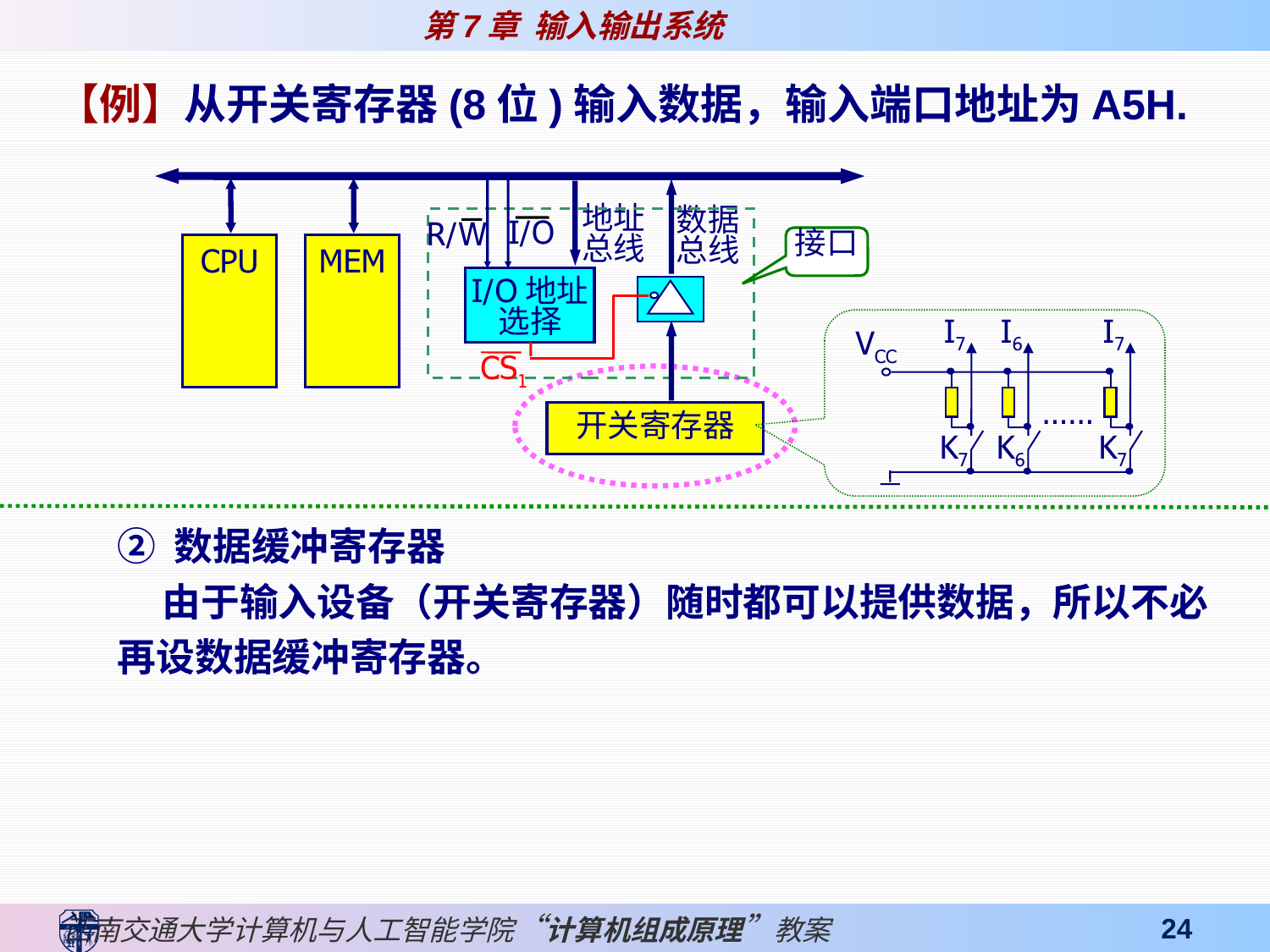

【例】从开关寄存器(8位)输入数据，输入端口地址为A5H.

地址
总线
I/O

数据
总线
R/W

接口
CPU
MEM
I/O地址
选择

I7
I6
I7
VCC

……

K7
K6
K7

CS1

开关寄存器

② 数据缓冲寄存器
    由于输入设备（开关寄存器）随时都可以提供数据，所以不必再设数据缓冲寄存器。